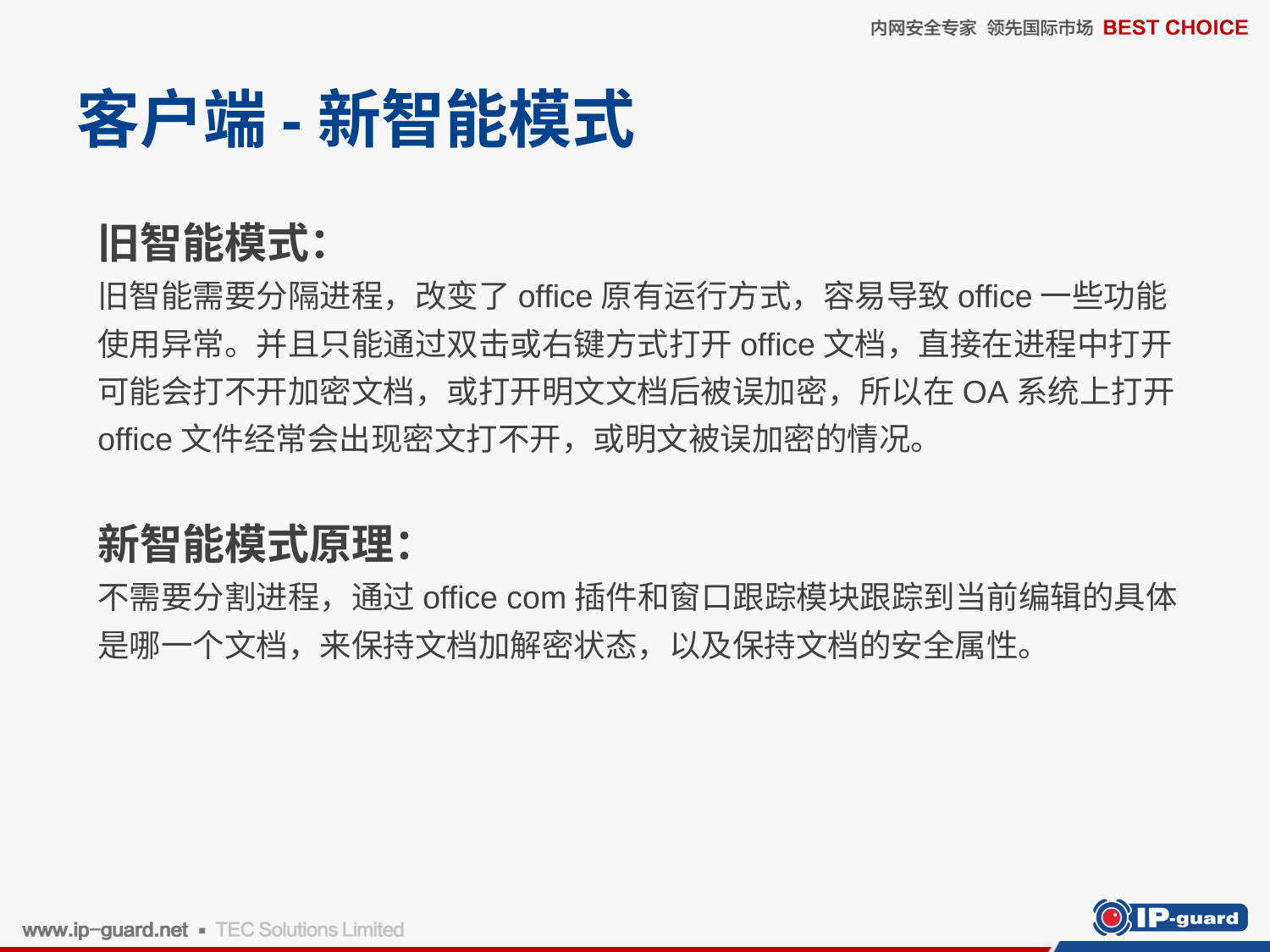

# 客户端-新智能模式
旧智能模式：
旧智能需要分隔进程，改变了office原有运行方式，容易导致office一些功能使用异常。并且只能通过双击或右键方式打开office文档，直接在进程中打开可能会打不开加密文档，或打开明文文档后被误加密，所以在OA系统上打开office文件经常会出现密文打不开，或明文被误加密的情况。

新智能模式原理：
不需要分割进程，通过office com插件和窗口跟踪模块跟踪到当前编辑的具体是哪一个文档，来保持文档加解密状态，以及保持文档的安全属性。